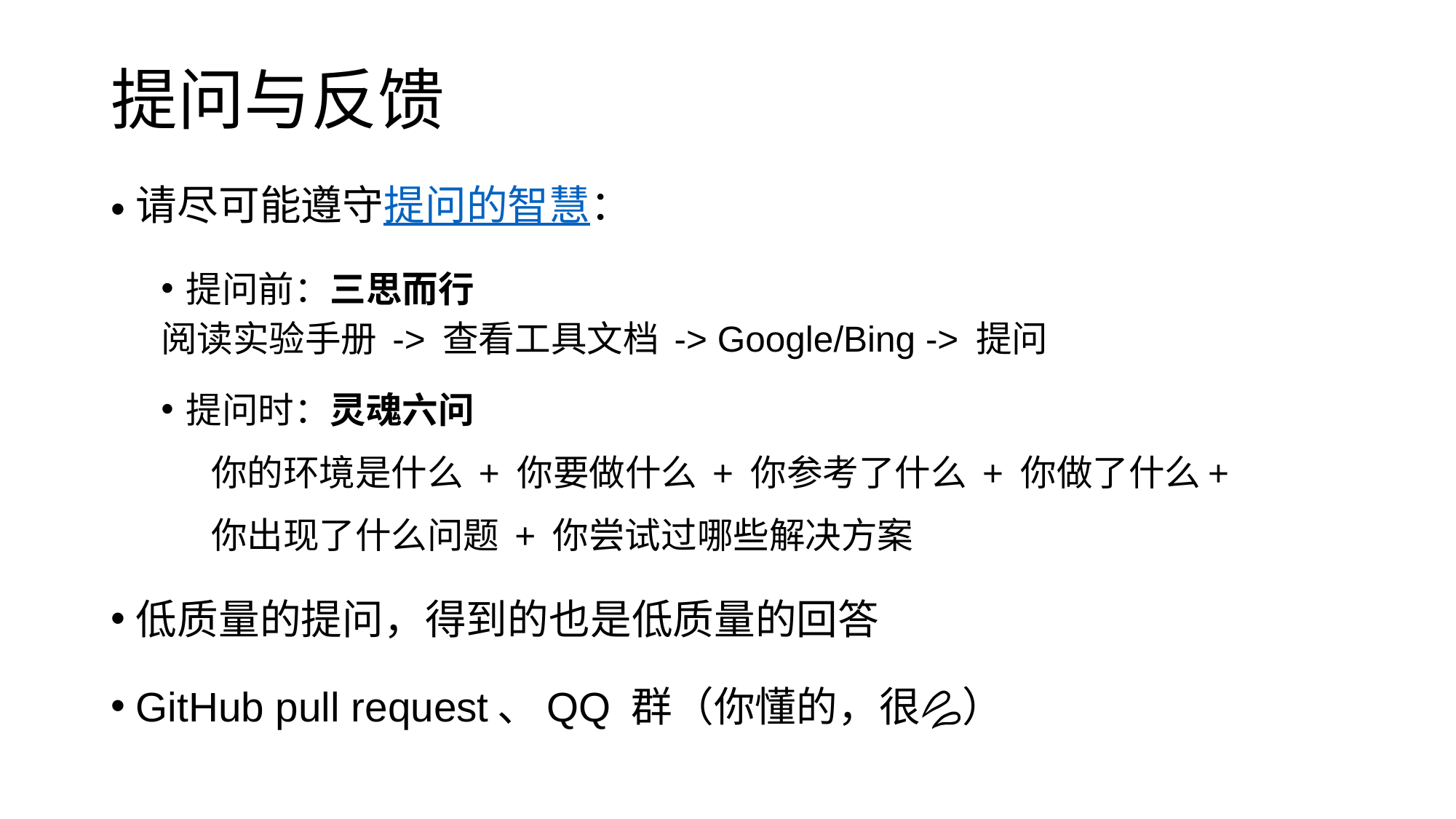

# 提问与反馈
请尽可能遵守提问的智慧：
提问前：三思而行
	阅读实验手册 -> 查看工具文档 -> Google/Bing -> 提问
提问时：灵魂六问
你的环境是什么 + 你要做什么 + 你参考了什么 + 你做了什么+
你出现了什么问题 + 你尝试过哪些解决方案
低质量的提问，得到的也是低质量的回答
GitHub pull request、QQ 群（你懂的，很💦）